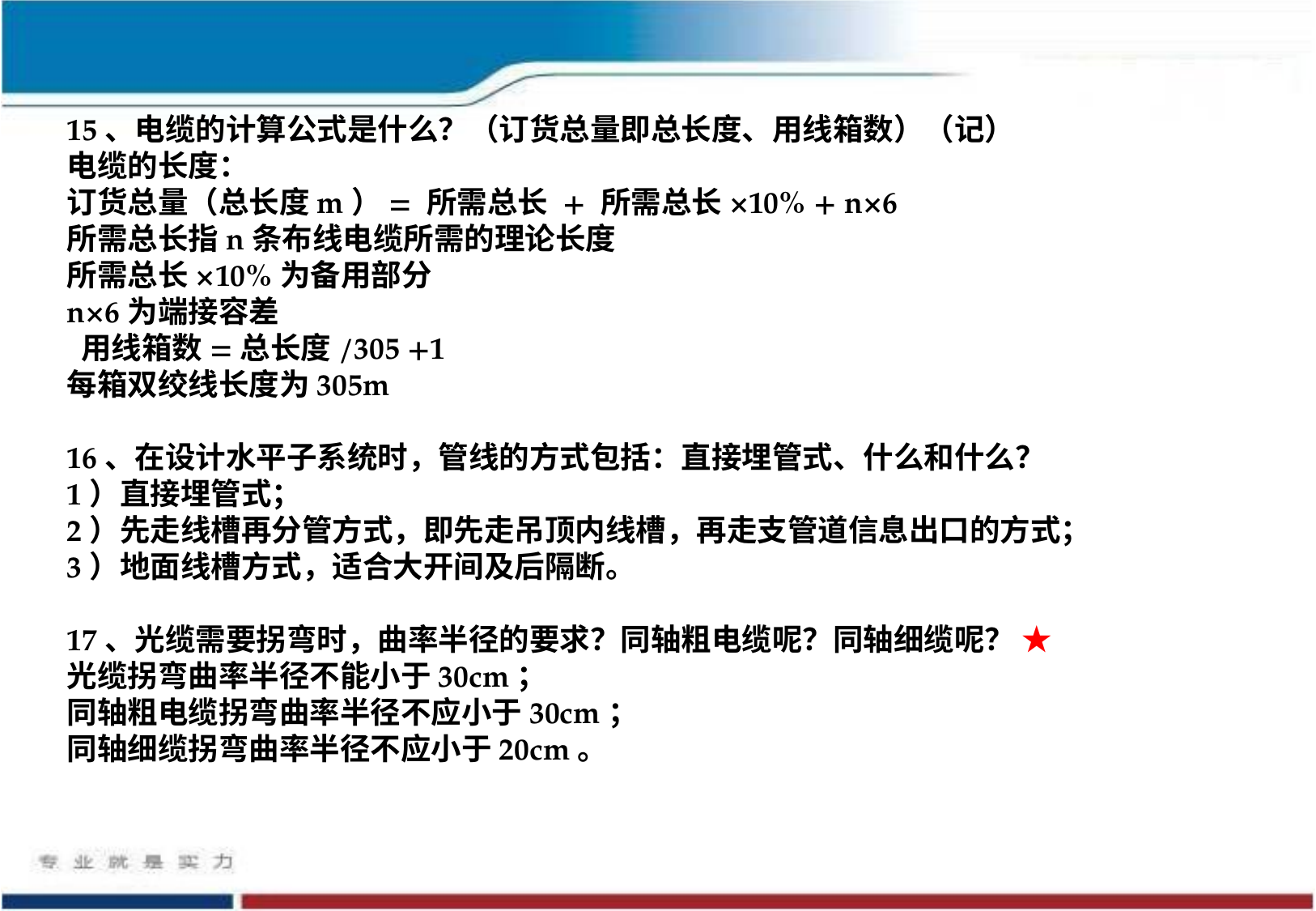

15、电缆的计算公式是什么？（订货总量即总长度、用线箱数）（记）
电缆的长度：
订货总量（总长度m）= 所需总长 + 所需总长×10% + n×6
所需总长指n条布线电缆所需的理论长度
所需总长×10%为备用部分
n×6为端接容差
 用线箱数=总长度/305 +1
每箱双绞线长度为305m

16、在设计水平子系统时，管线的方式包括：直接埋管式、什么和什么？
1）直接埋管式；
2）先走线槽再分管方式，即先走吊顶内线槽，再走支管道信息出口的方式；
3）地面线槽方式，适合大开间及后隔断。

17、光缆需要拐弯时，曲率半径的要求？同轴粗电缆呢？同轴细缆呢？ ★
光缆拐弯曲率半径不能小于30cm；
同轴粗电缆拐弯曲率半径不应小于30cm；
同轴细缆拐弯曲率半径不应小于20cm。